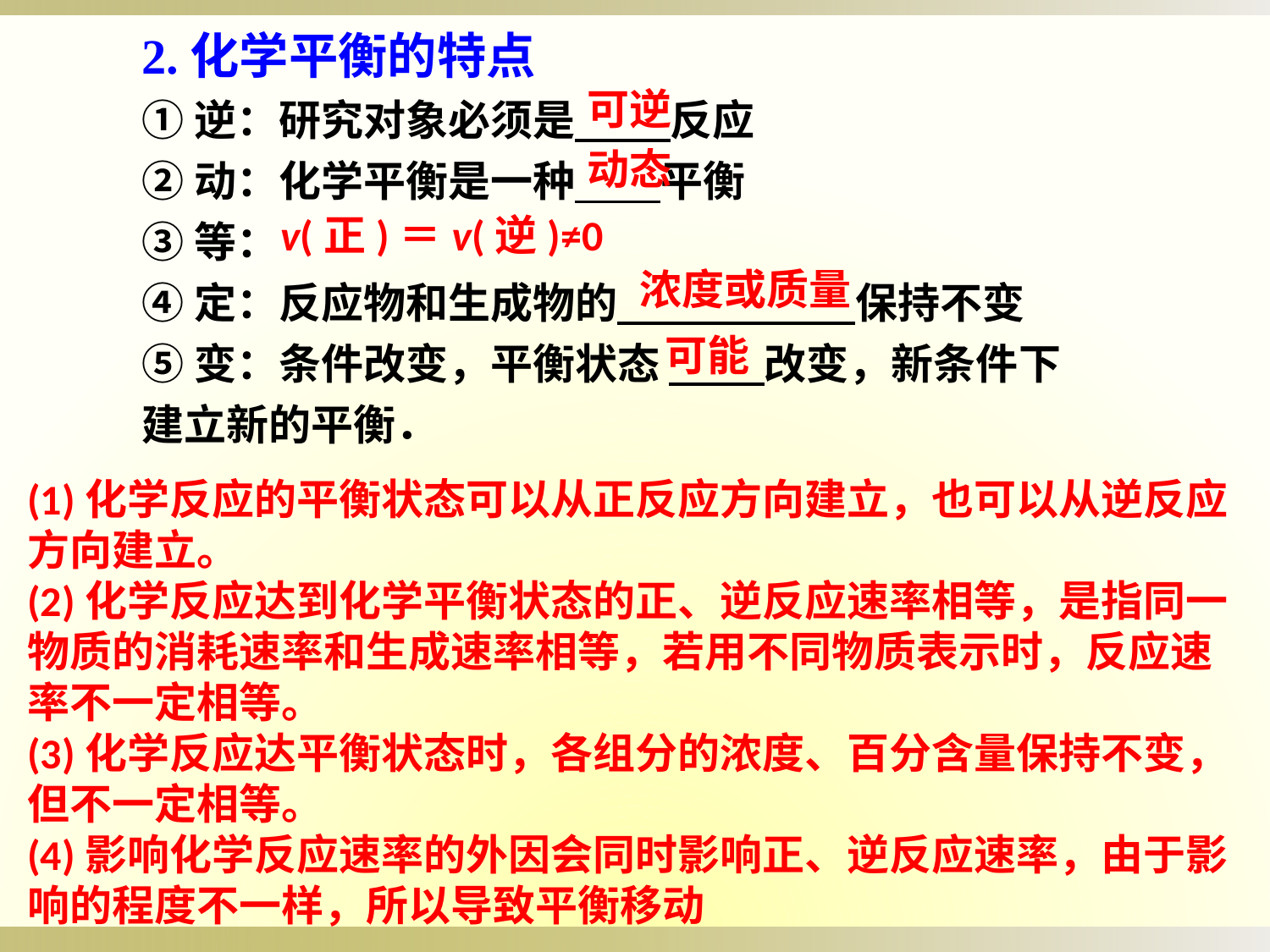

2.化学平衡的特点
①逆：研究对象必须是          反应
②动：化学平衡是一种         平衡
③等：
④定：反应物和生成物的                         保持不变
⑤变：条件改变，平衡状态           改变，新条件下建立新的平衡．
可逆
动态
v(正)＝v(逆)≠0
浓度或质量
可能
(1)化学反应的平衡状态可以从正反应方向建立，也可以从逆反应方向建立。
(2)化学反应达到化学平衡状态的正、逆反应速率相等，是指同一物质的消耗速率和生成速率相等，若用不同物质表示时，反应速率不一定相等。
(3)化学反应达平衡状态时，各组分的浓度、百分含量保持不变，但不一定相等。
(4)影响化学反应速率的外因会同时影响正、逆反应速率，由于影响的程度不一样，所以导致平衡移动